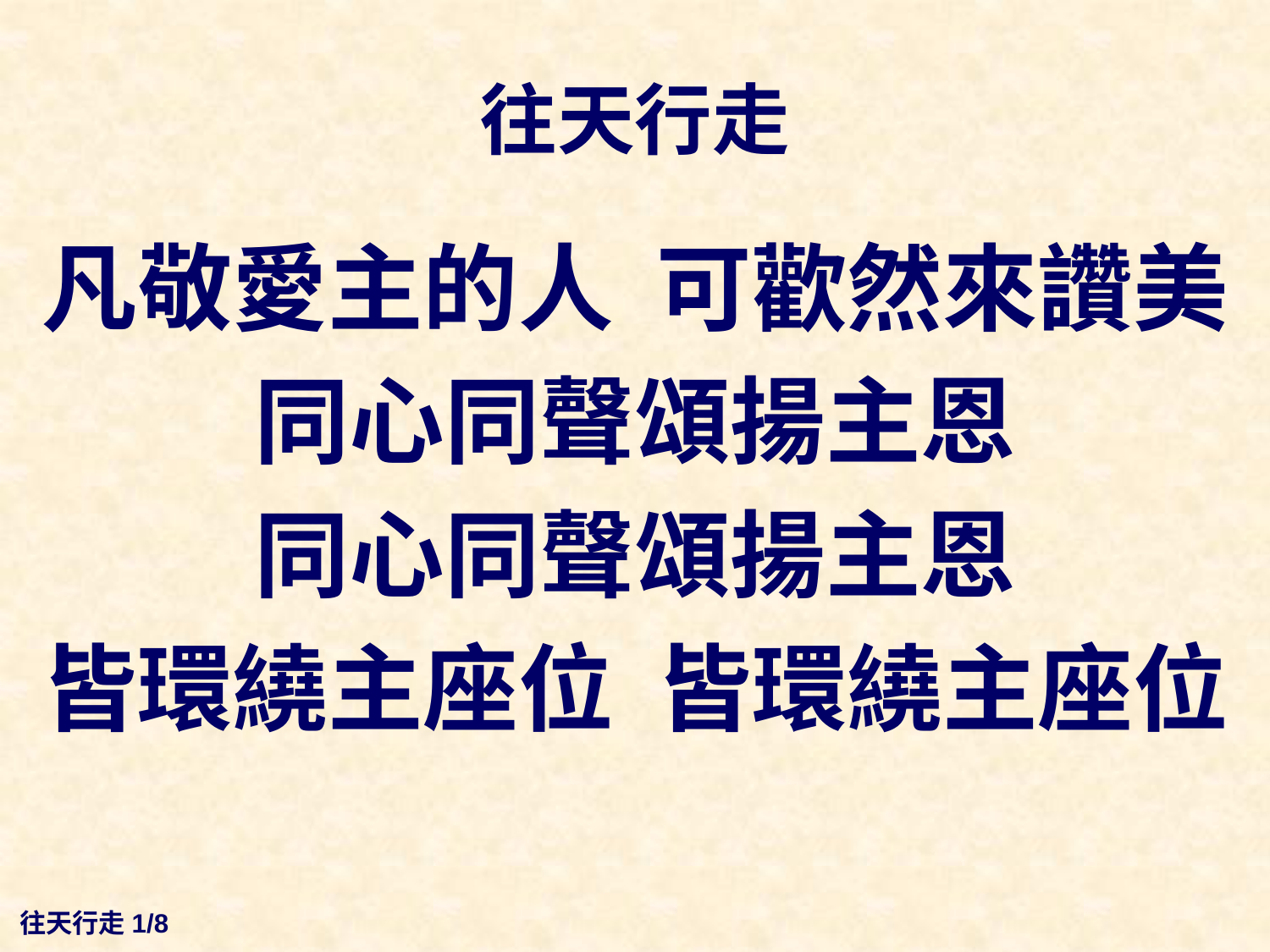

# 往天行走
凡敬愛主的人  可歡然來讚美
同心同聲頌揚主恩
同心同聲頌揚主恩
皆環繞主座位  皆環繞主座位
往天行走1/8